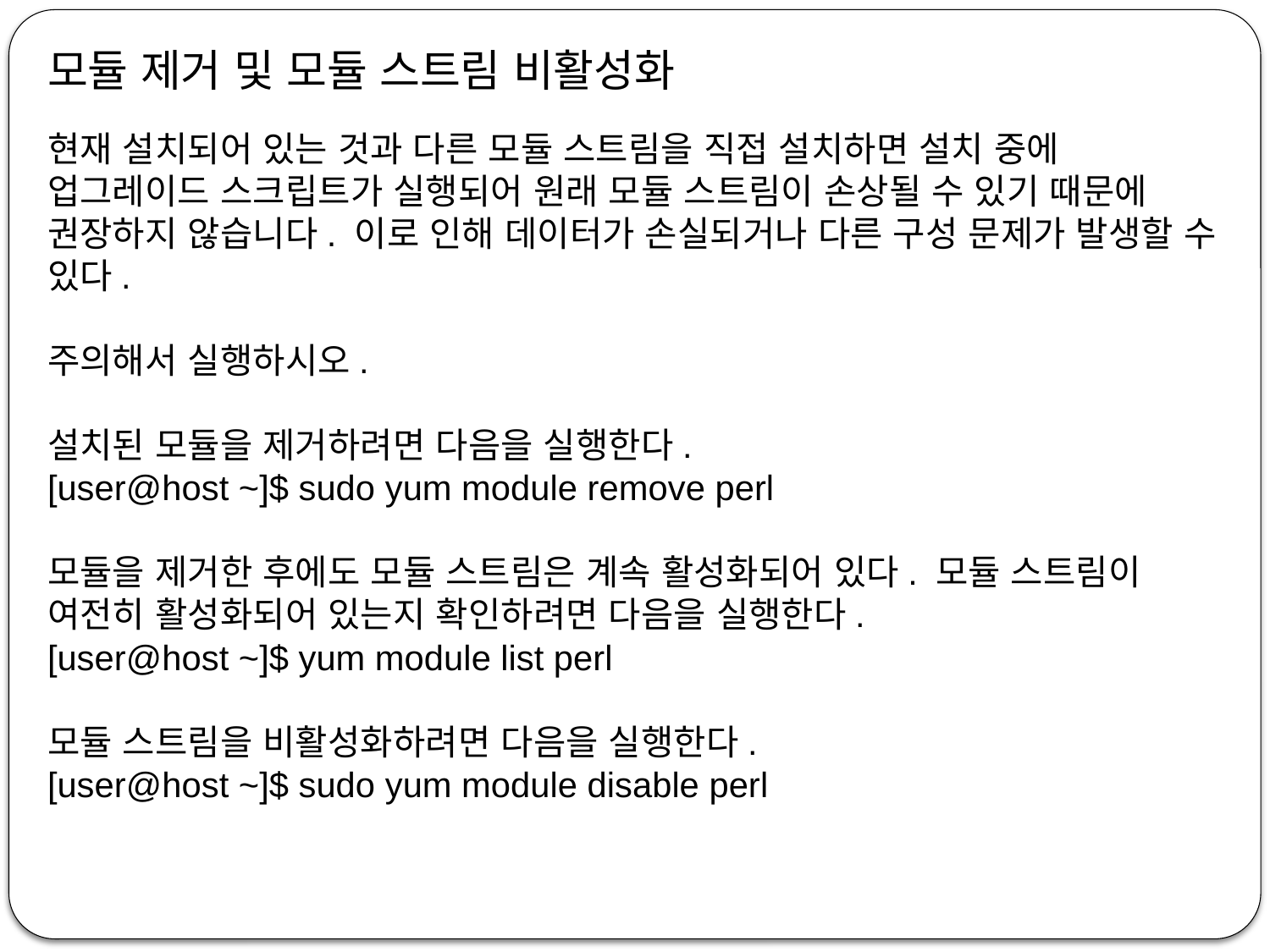

모듈 제거 및 모듈 스트림 비활성화

현재 설치되어 있는 것과 다른 모듈 스트림을 직접 설치하면 설치 중에 업그레이드 스크립트가 실행되어 원래 모듈 스트림이 손상될 수 있기 때문에 권장하지 않습니다. 이로 인해 데이터가 손실되거나 다른 구성 문제가 발생할 수 있다.

주의해서 실행하시오.

설치된 모듈을 제거하려면 다음을 실행한다.
[user@host ~]$ sudo yum module remove perl

모듈을 제거한 후에도 모듈 스트림은 계속 활성화되어 있다. 모듈 스트림이 여전히 활성화되어 있는지 확인하려면 다음을 실행한다.
[user@host ~]$ yum module list perl

모듈 스트림을 비활성화하려면 다음을 실행한다.
[user@host ~]$ sudo yum module disable perl